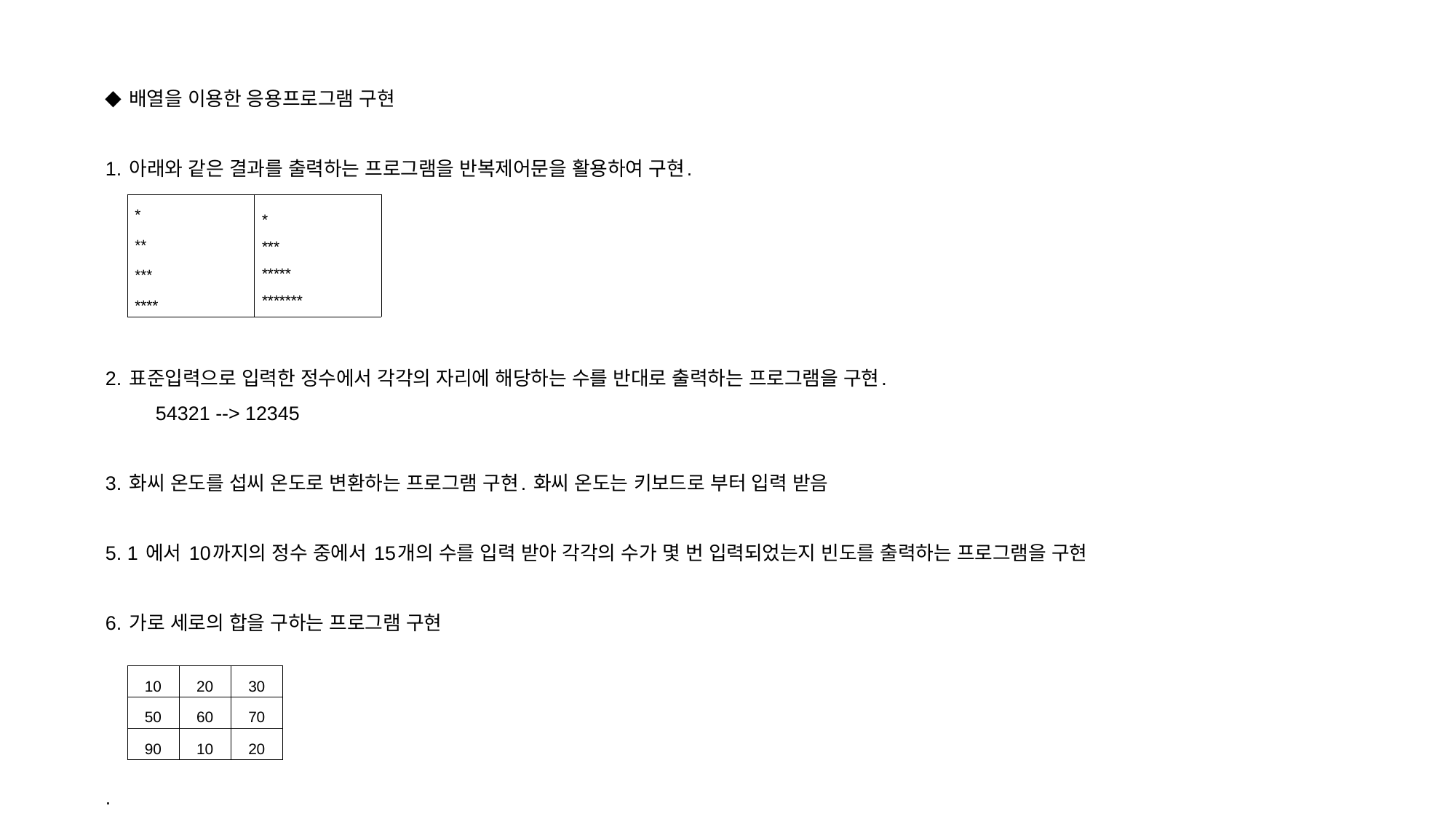

◆ 배열을 이용한 응용프로그램 구현

1. 아래와 같은 결과를 출력하는 프로그램을 반복제어문을 활용하여 구현.

2. 표준입력으로 입력한 정수에서 각각의 자리에 해당하는 수를 반대로 출력하는 프로그램을 구현.
	54321 --> 12345

3. 화씨 온도를 섭씨 온도로 변환하는 프로그램 구현. 화씨 온도는 키보드로 부터 입력 받음

5. 1 에서 10까지의 정수 중에서 15개의 수를 입력 받아 각각의 수가 몇 번 입력되었는지 빈도를 출력하는 프로그램을 구현

6. 가로 세로의 합을 구하는 프로그램 구현

.

| \* \*\* \*\*\* \*\*\*\* | \* \*\*\* \*\*\*\*\* \*\*\*\*\*\*\* |
| --- | --- |

| 10 | 20 | 30 |
| --- | --- | --- |
| 50 | 60 | 70 |
| 90 | 10 | 20 |